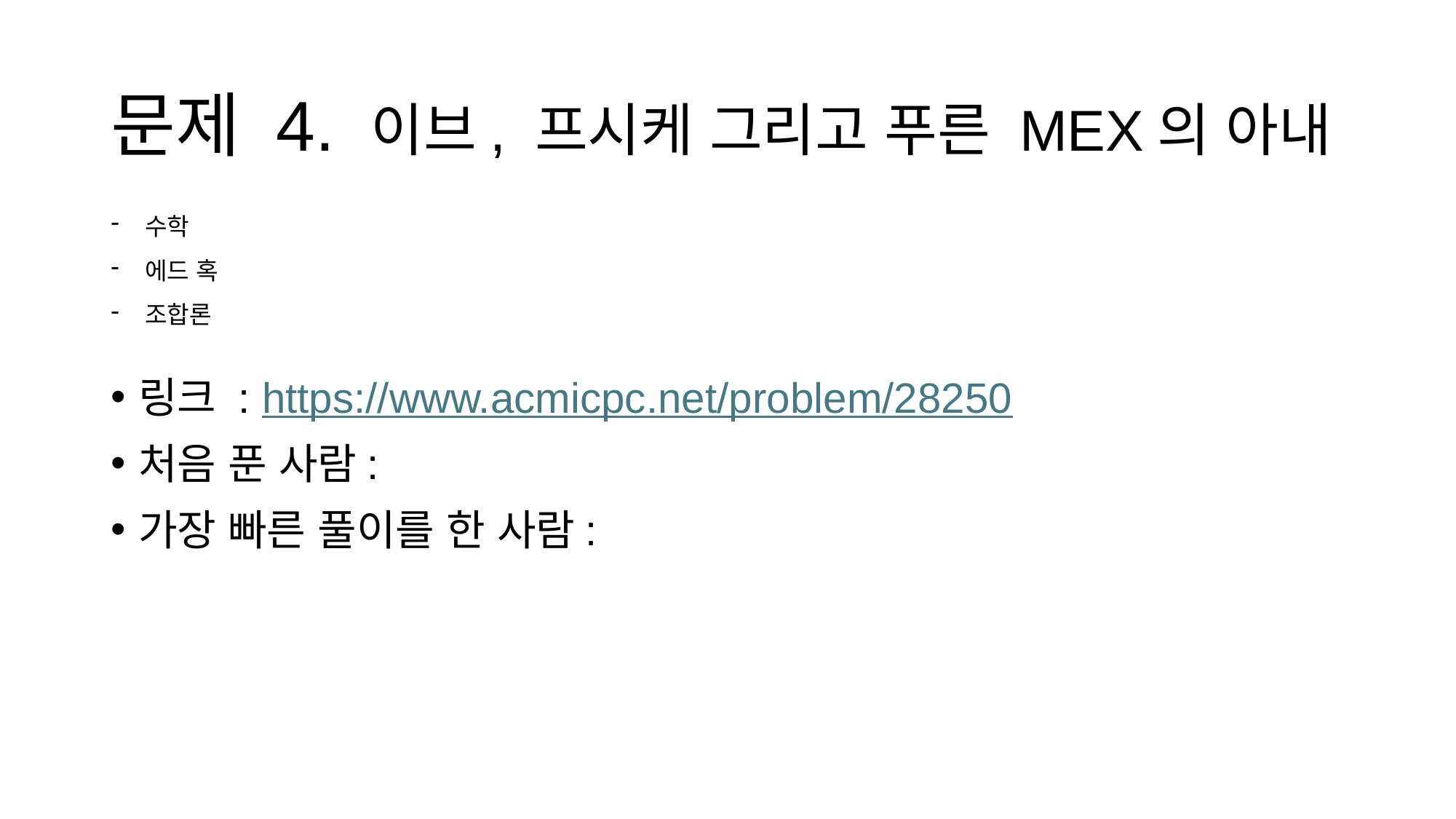

# 문제 4. 이브, 프시케 그리고 푸른 MEX의 아내
수학
에드 혹
조합론

링크 : https://www.acmicpc.net/problem/28250
처음 푼 사람:
가장 빠른 풀이를 한 사람: